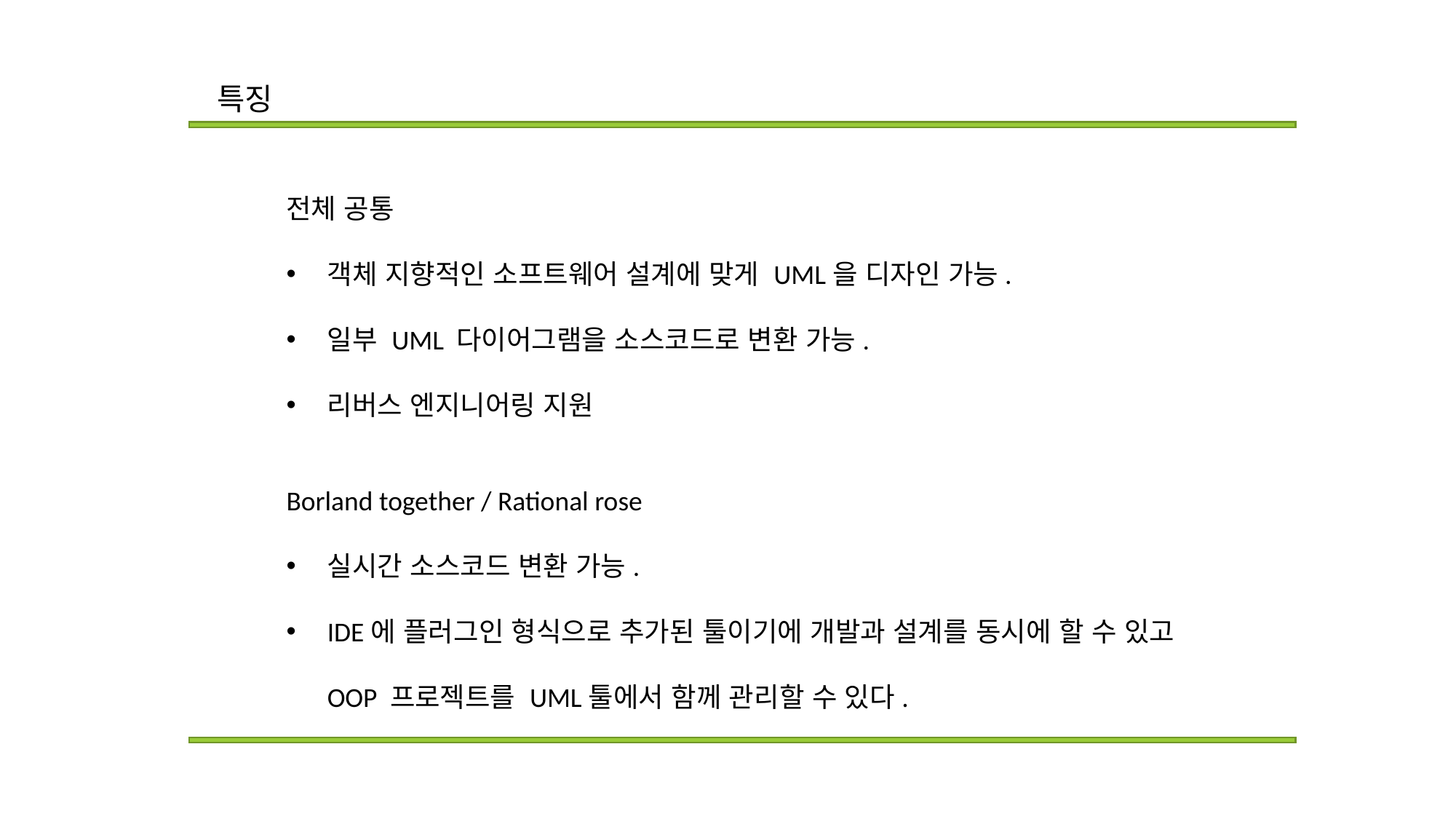

특징

전체 공통
객체 지향적인 소프트웨어 설계에 맞게 UML을 디자인 가능.
일부 UML 다이어그램을 소스코드로 변환 가능.
리버스 엔지니어링 지원
Borland together / Rational rose
실시간 소스코드 변환 가능.
IDE에 플러그인 형식으로 추가된 툴이기에 개발과 설계를 동시에 할 수 있고 OOP 프로젝트를 UML툴에서 함께 관리할 수 있다.